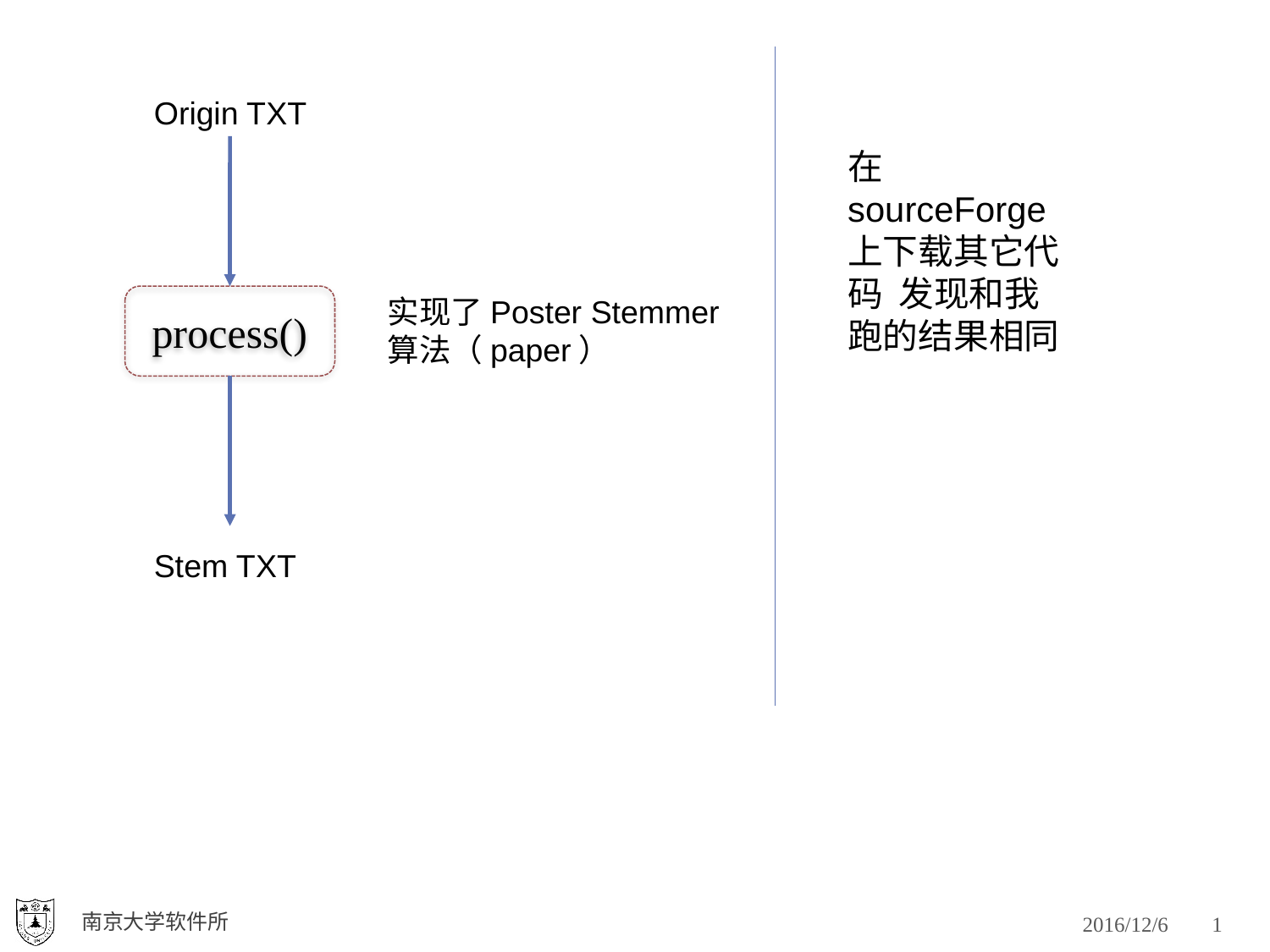

Origin TXT
在sourceForge上下载其它代码  发现和我跑的结果相同
process()
实现了Poster Stemmer算法（paper）
Stem TXT
南京大学软件所
2016/12/6
1